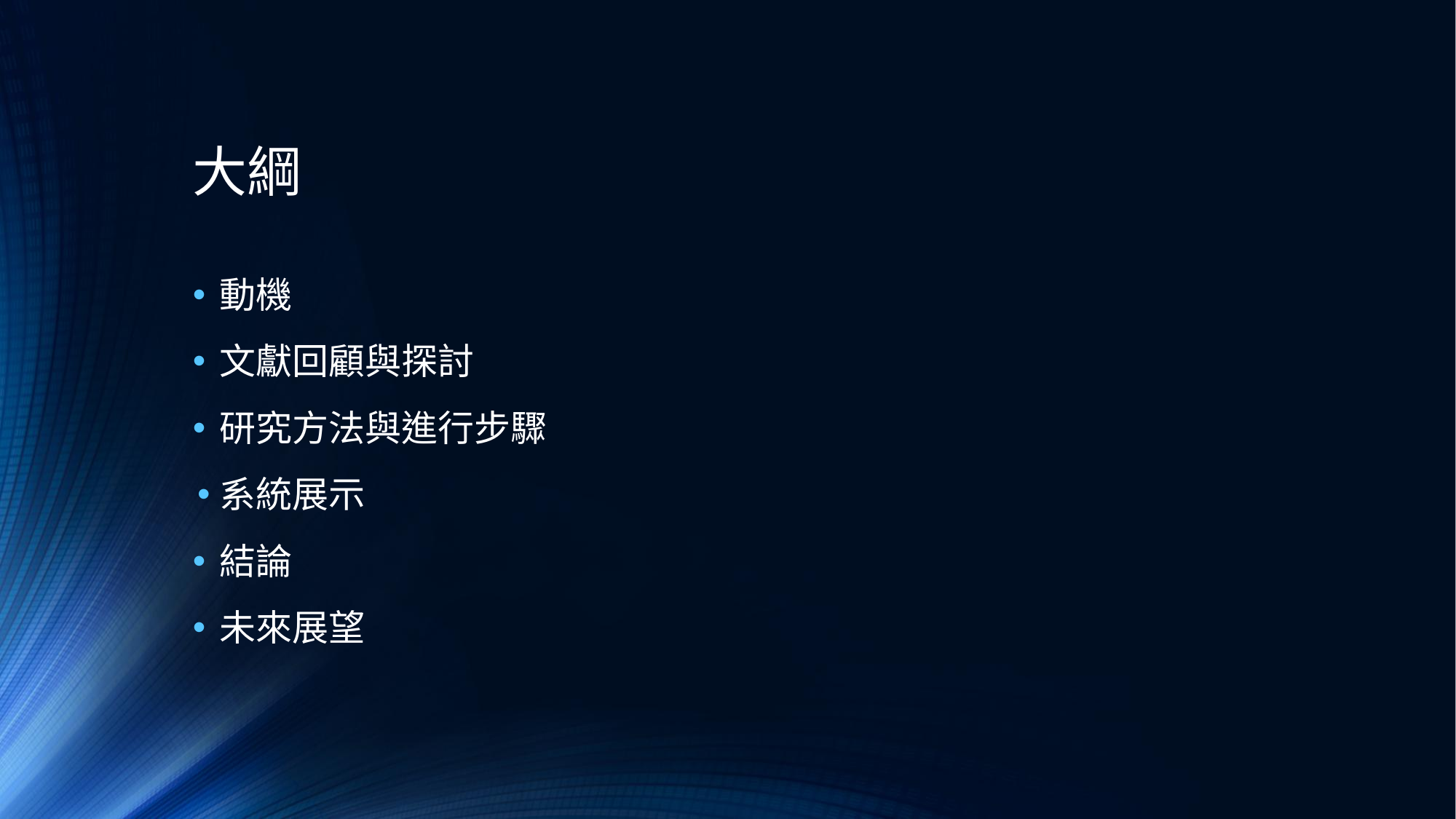

# 大綱

動機
文獻回顧與探討
研究方法與進行步驟
系統展示
結論
未來展望